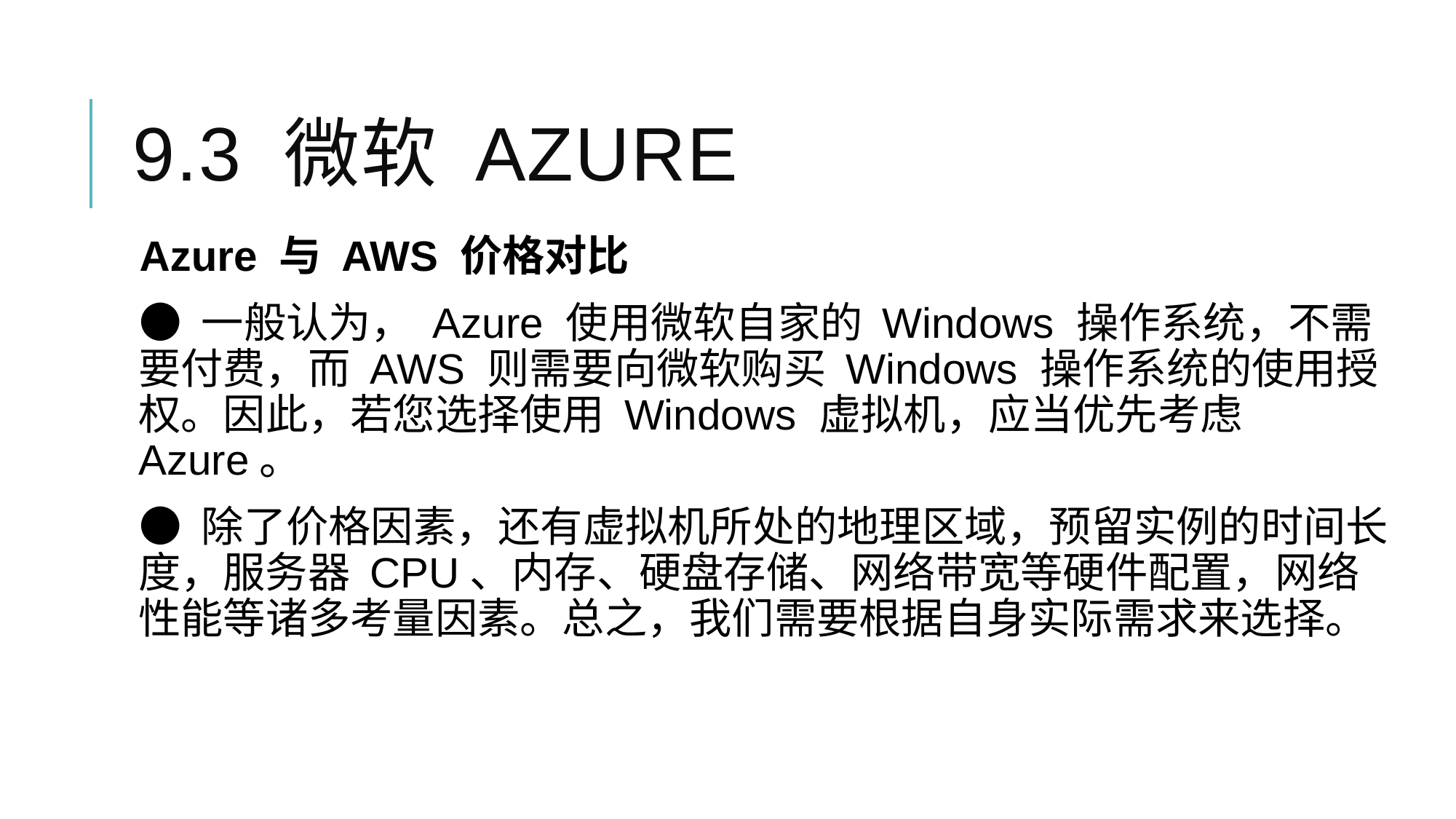

# 9.3 微软 Azure
Azure 与 AWS 价格对比
● 一般认为， Azure 使用微软自家的 Windows 操作系统，不需要付费，而 AWS 则需要向微软购买 Windows 操作系统的使用授权。因此，若您选择使用 Windows 虚拟机，应当优先考虑 Azure。
● 除了价格因素，还有虚拟机所处的地理区域，预留实例的时间长度，服务器 CPU、内存、硬盘存储、网络带宽等硬件配置，网络性能等诸多考量因素。总之，我们需要根据自身实际需求来选择。